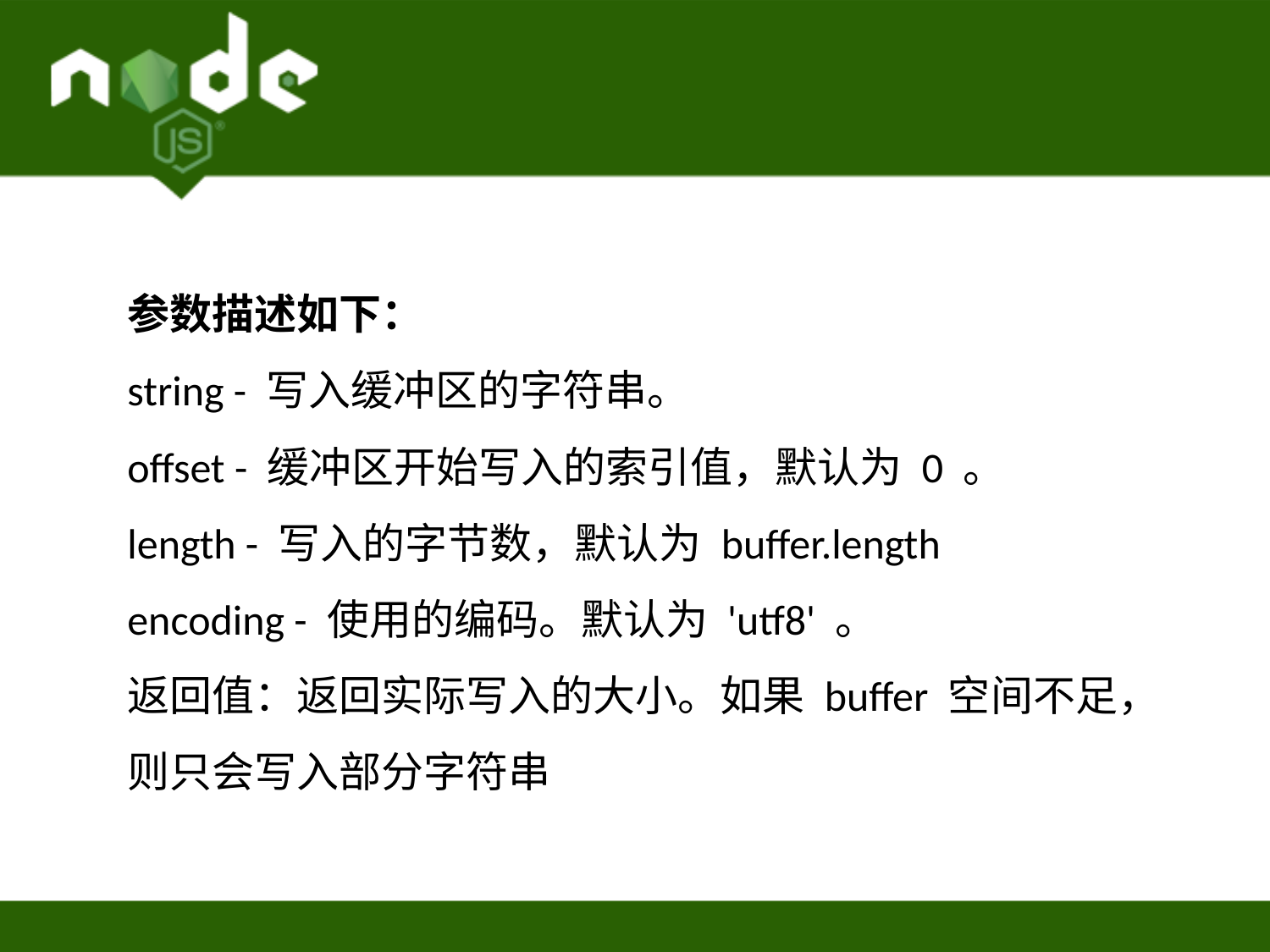

参数描述如下：
string - 写入缓冲区的字符串。
offset - 缓冲区开始写入的索引值，默认为 0 。
length - 写入的字节数，默认为 buffer.length
encoding - 使用的编码。默认为 'utf8' 。
返回值：返回实际写入的大小。如果 buffer 空间不足， 则只会写入部分字符串